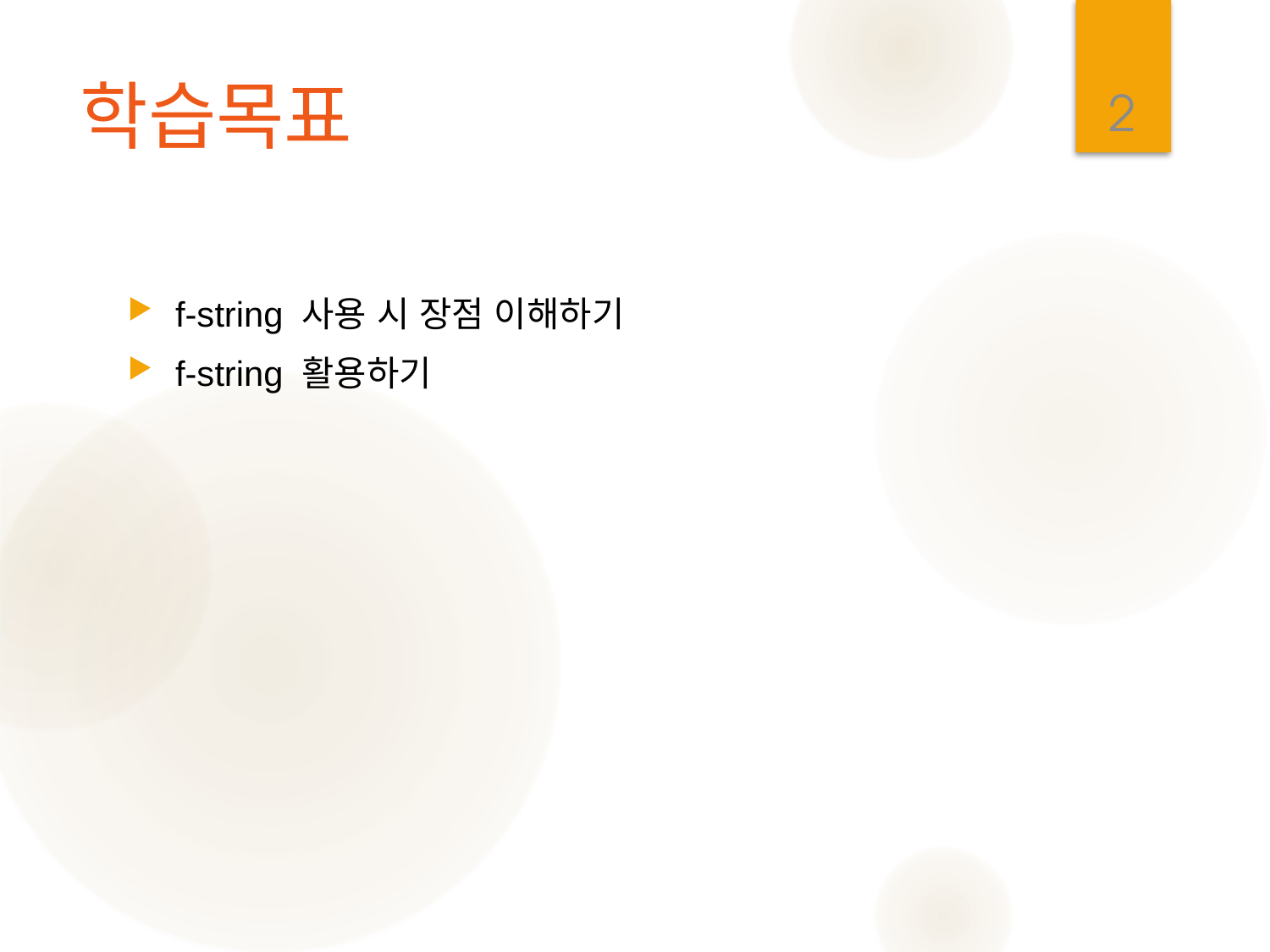

2
# 학습목표
f-string 사용 시 장점 이해하기
f-string 활용하기